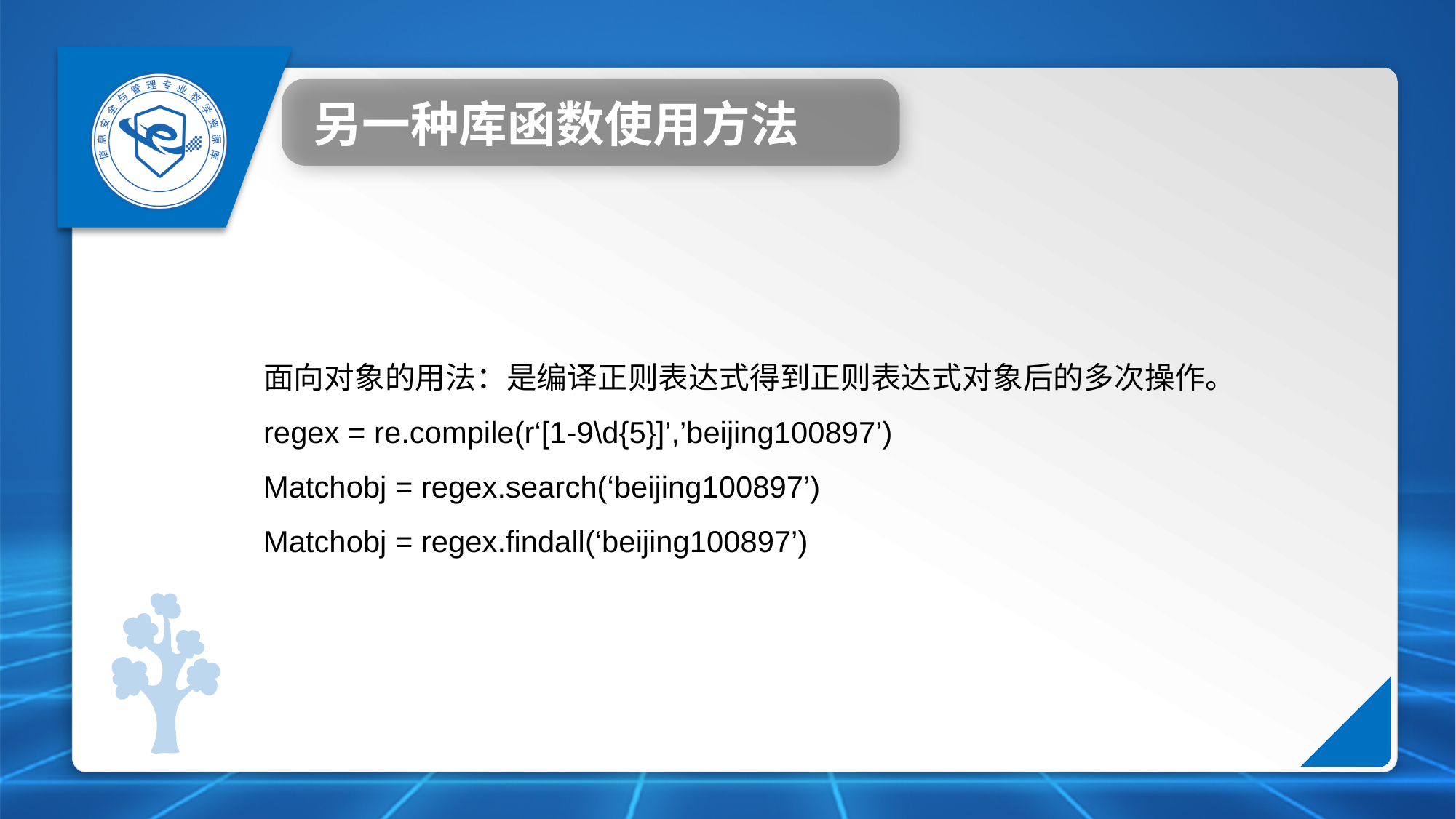

另一种库函数使用方法
面向对象的用法：是编译正则表达式得到正则表达式对象后的多次操作。
regex = re.compile(r‘[1-9\d{5}]’,’beijing100897’)
Matchobj = regex.search(‘beijing100897’)
Matchobj = regex.findall(‘beijing100897’)